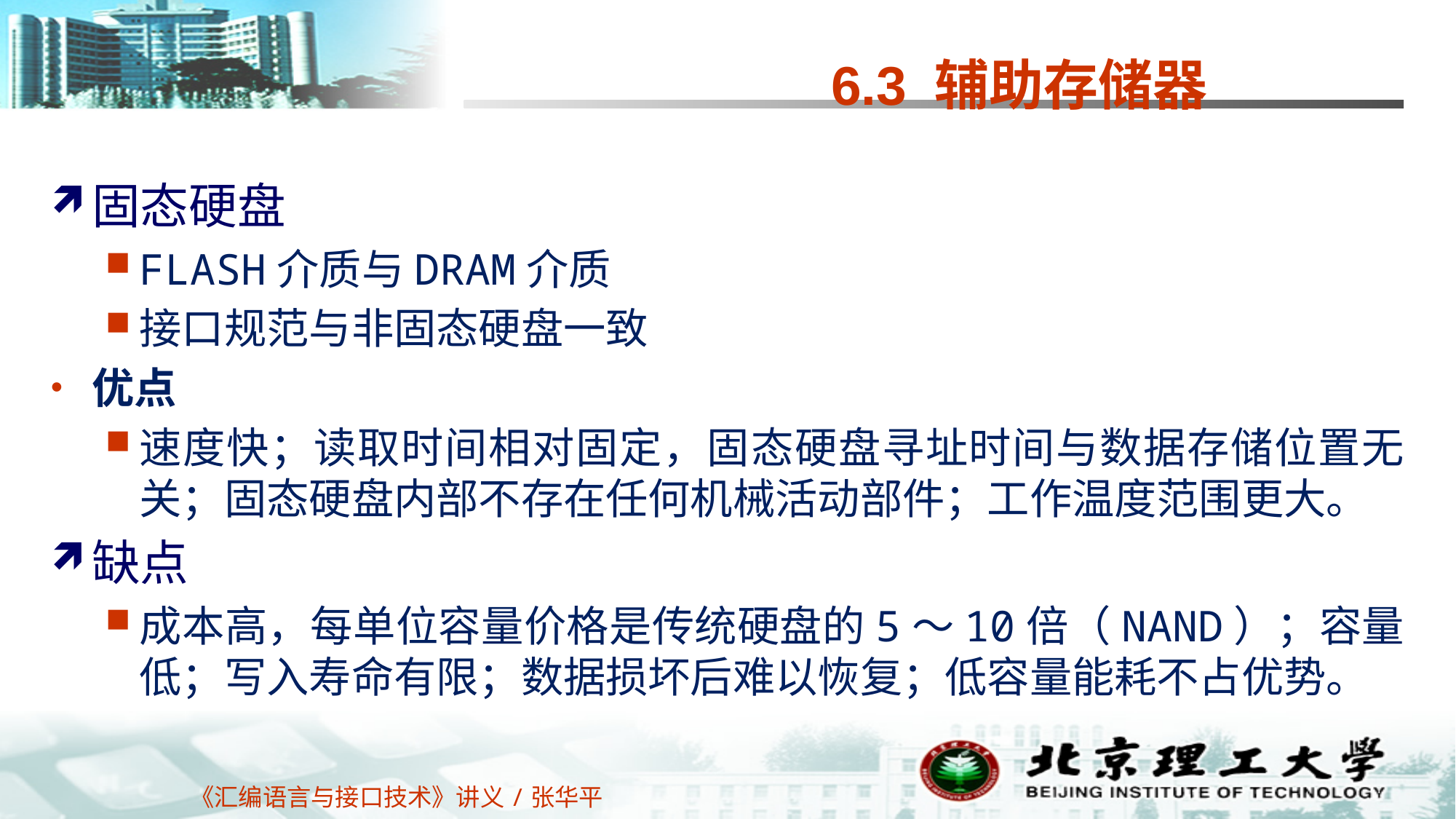

# 6.3 辅助存储器
固态硬盘
FLASH介质与DRAM介质
接口规范与非固态硬盘一致
优点
速度快；读取时间相对固定，固态硬盘寻址时间与数据存储位置无关；固态硬盘内部不存在任何机械活动部件；工作温度范围更大。
缺点
成本高，每单位容量价格是传统硬盘的5～10倍（NAND）；容量低；写入寿命有限；数据损坏后难以恢复；低容量能耗不占优势。